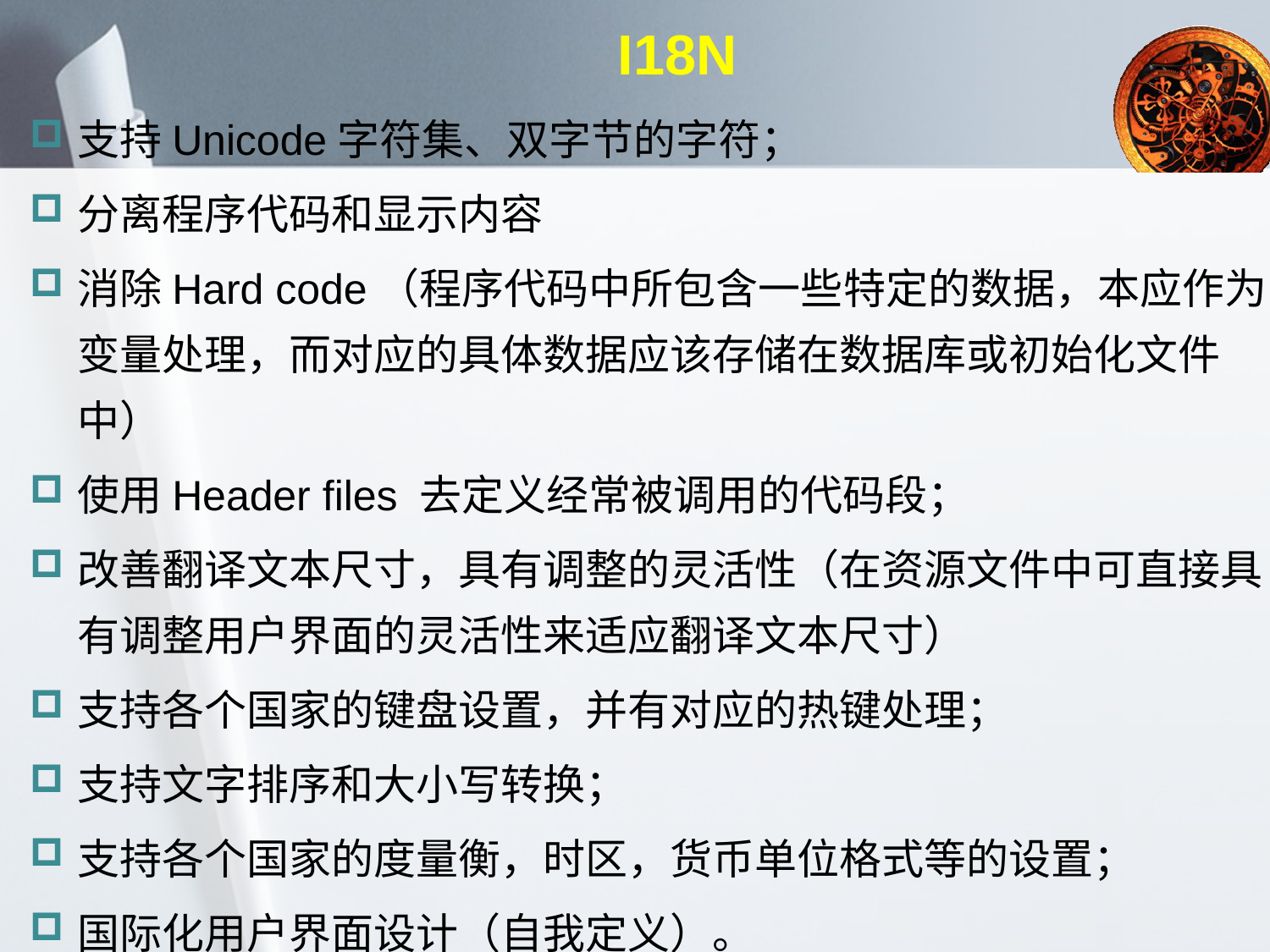

# I18N
支持Unicode字符集、双字节的字符；
分离程序代码和显示内容
消除Hard code（程序代码中所包含一些特定的数据，本应作为变量处理，而对应的具体数据应该存储在数据库或初始化文件中）
使用Header files 去定义经常被调用的代码段；
改善翻译文本尺寸，具有调整的灵活性（在资源文件中可直接具有调整用户界面的灵活性来适应翻译文本尺寸）
支持各个国家的键盘设置，并有对应的热键处理；
支持文字排序和大小写转换；
支持各个国家的度量衡，时区，货币单位格式等的设置；
国际化用户界面设计（自我定义）。